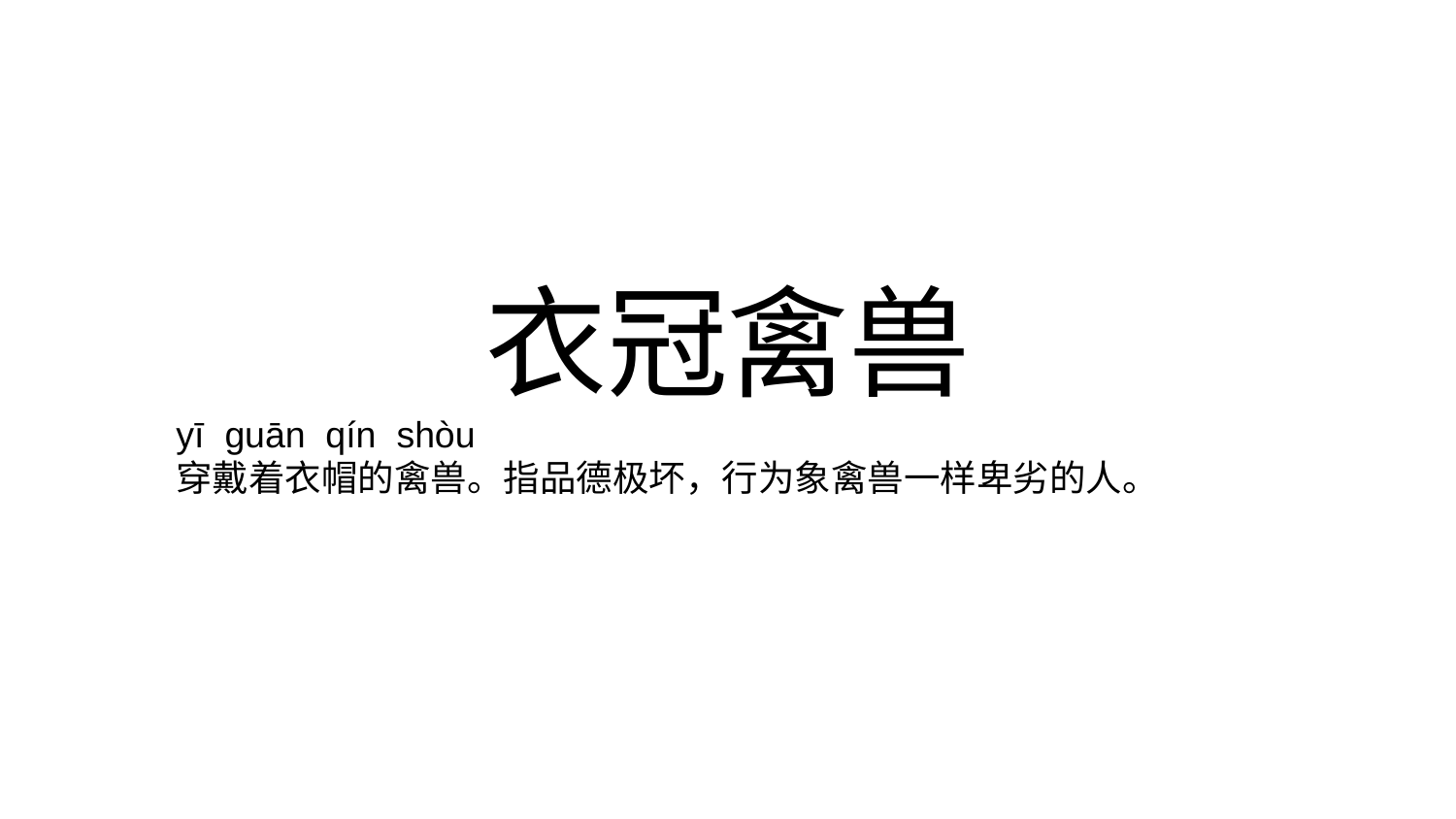

# 衣冠禽兽
yī  guān  qín  shòu
穿戴着衣帽的禽兽。指品德极坏，行为象禽兽一样卑劣的人。